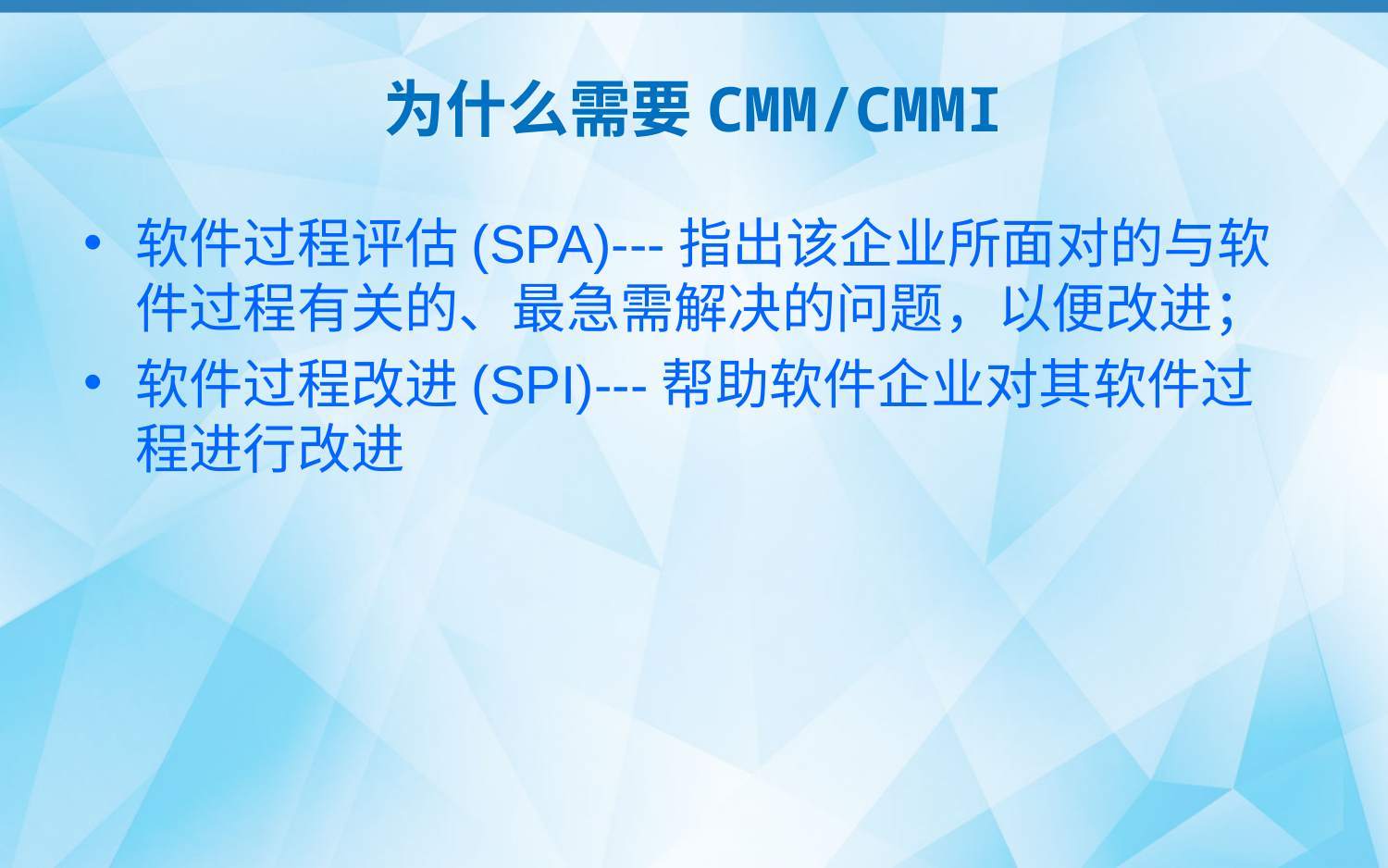

# 为什么需要CMM/CMMI
软件过程评估(SPA)---指出该企业所面对的与软件过程有关的、最急需解决的问题，以便改进；
软件过程改进(SPI)---帮助软件企业对其软件过程进行改进